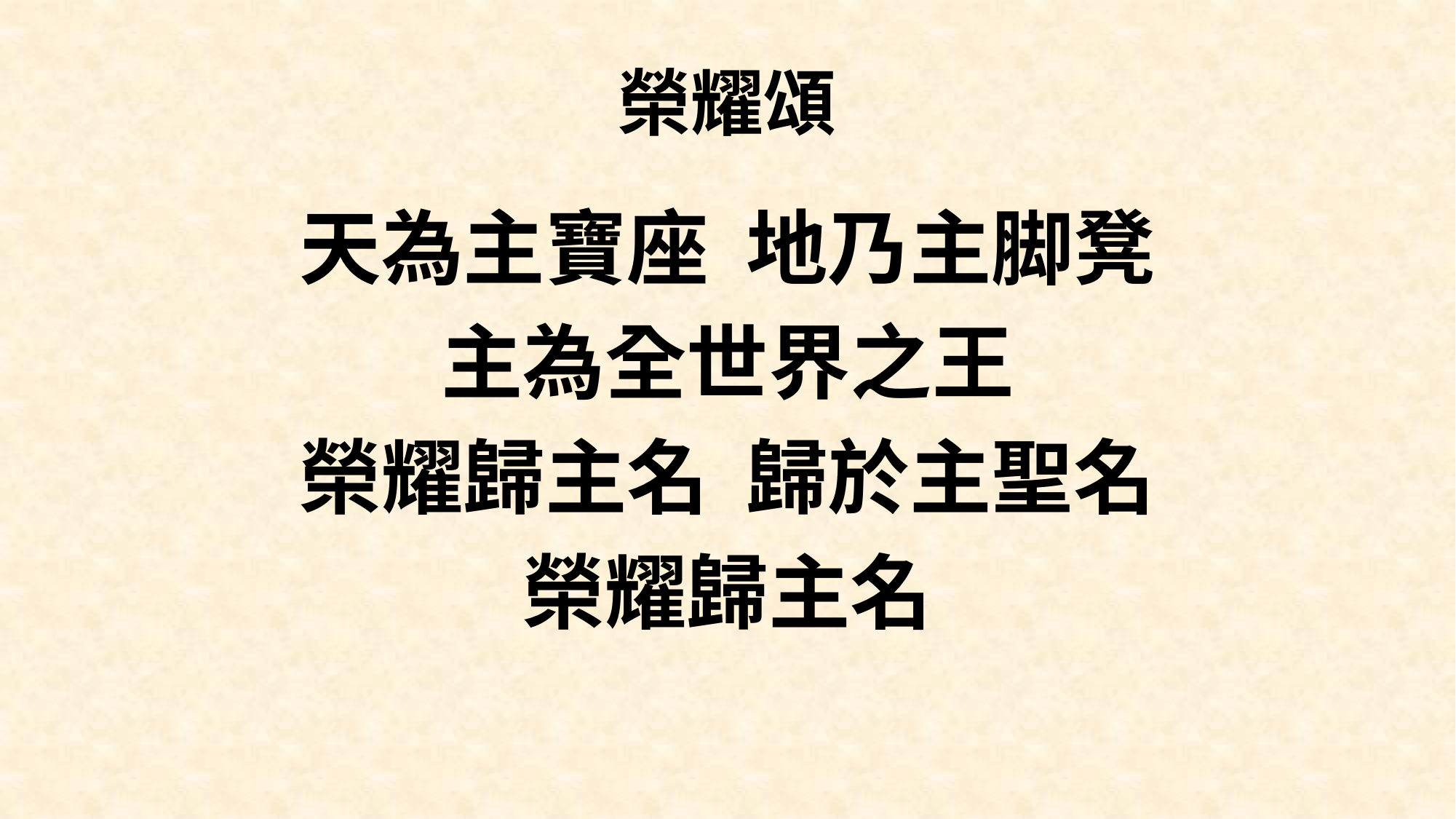

# 榮耀頌
天為主寶座  地乃主脚凳
主為全世界之王
榮耀歸主名  歸於主聖名
榮耀歸主名